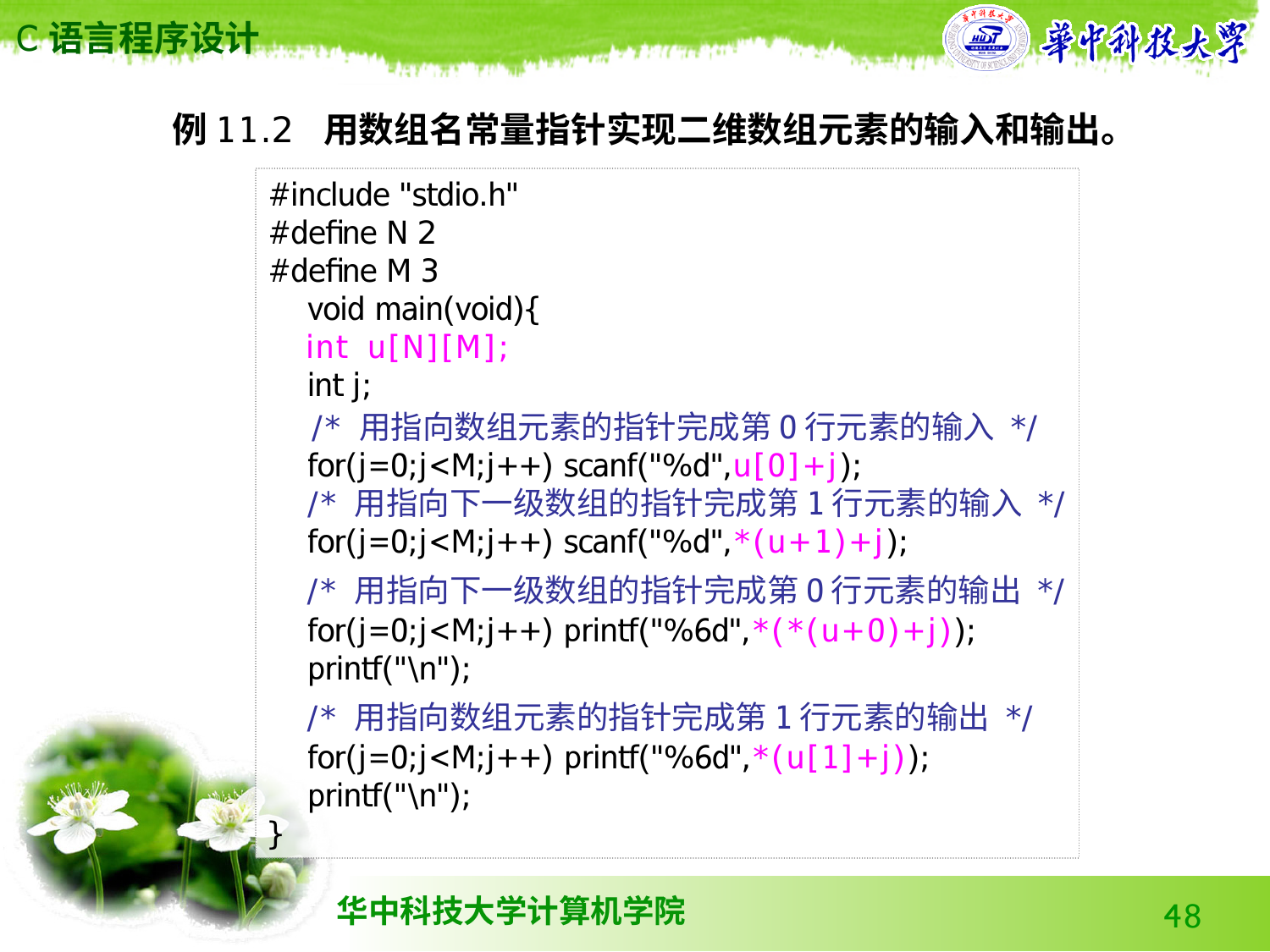

例11.2  用数组名常量指针实现二维数组元素的输入和输出。
#include "stdio.h"
#define N 2
#define M 3
    void main(void){
    int  u[N][M];
    int j;
    /* 用指向数组元素的指针完成第0行元素的输入 */
    for(j=0;j<M;j++) scanf("%d",u[0]+j);
    /* 用指向下一级数组的指针完成第1行元素的输入 */
    for(j=0;j<M;j++) scanf("%d",*(u+1)+j);
   /* 用指向下一级数组的指针完成第0行元素的输出 */
    for(j=0;j<M;j++) printf("%6d",*(*(u+0)+j));
    printf("\n");
   /* 用指向数组元素的指针完成第1行元素的输出 */
    for(j=0;j<M;j++) printf("%6d",*(u[1]+j));
    printf("\n");
}
48